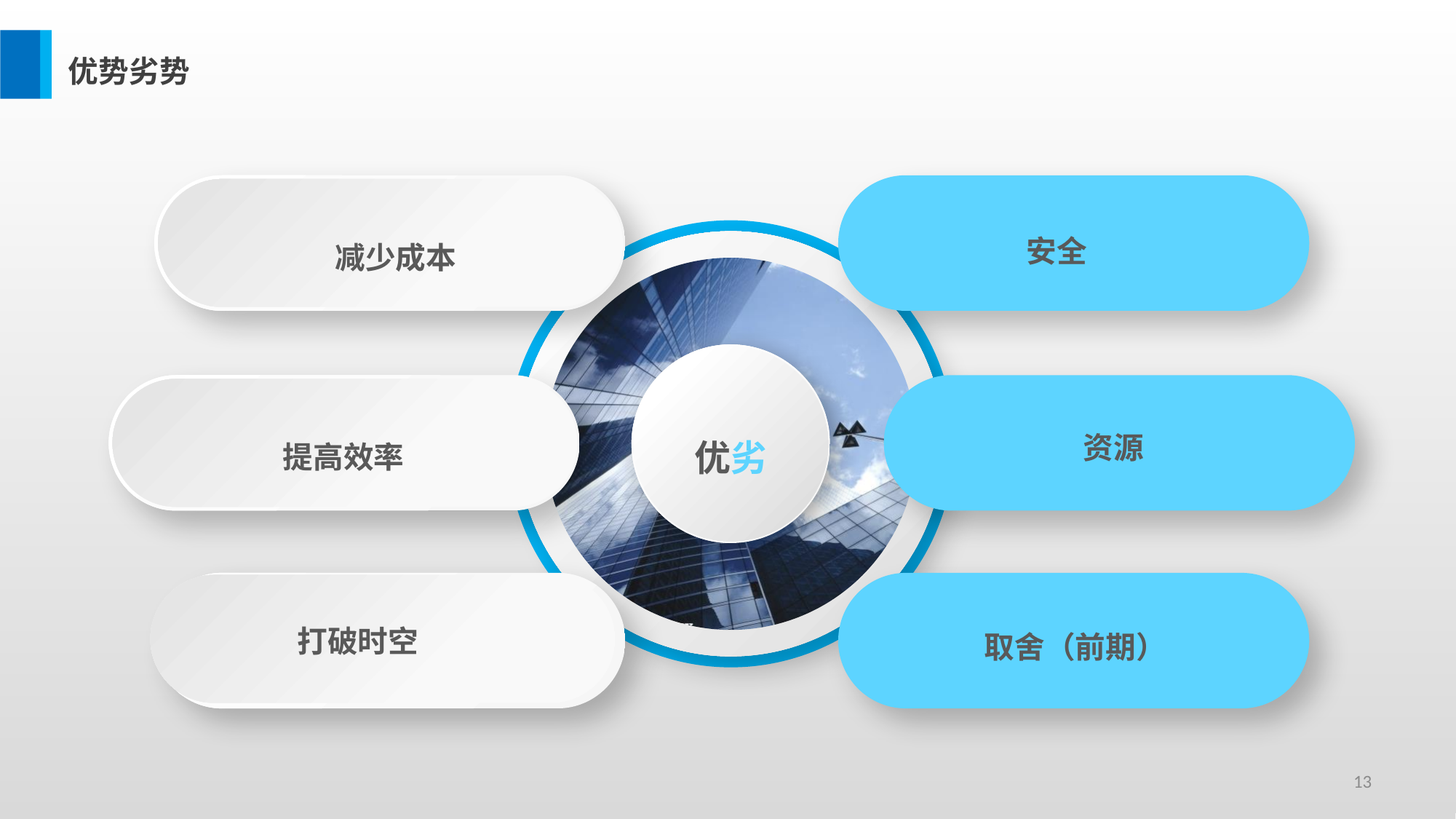

优势劣势

减少成本

安全

优劣

提高效率

资源

打破时空

取舍（前期）
13